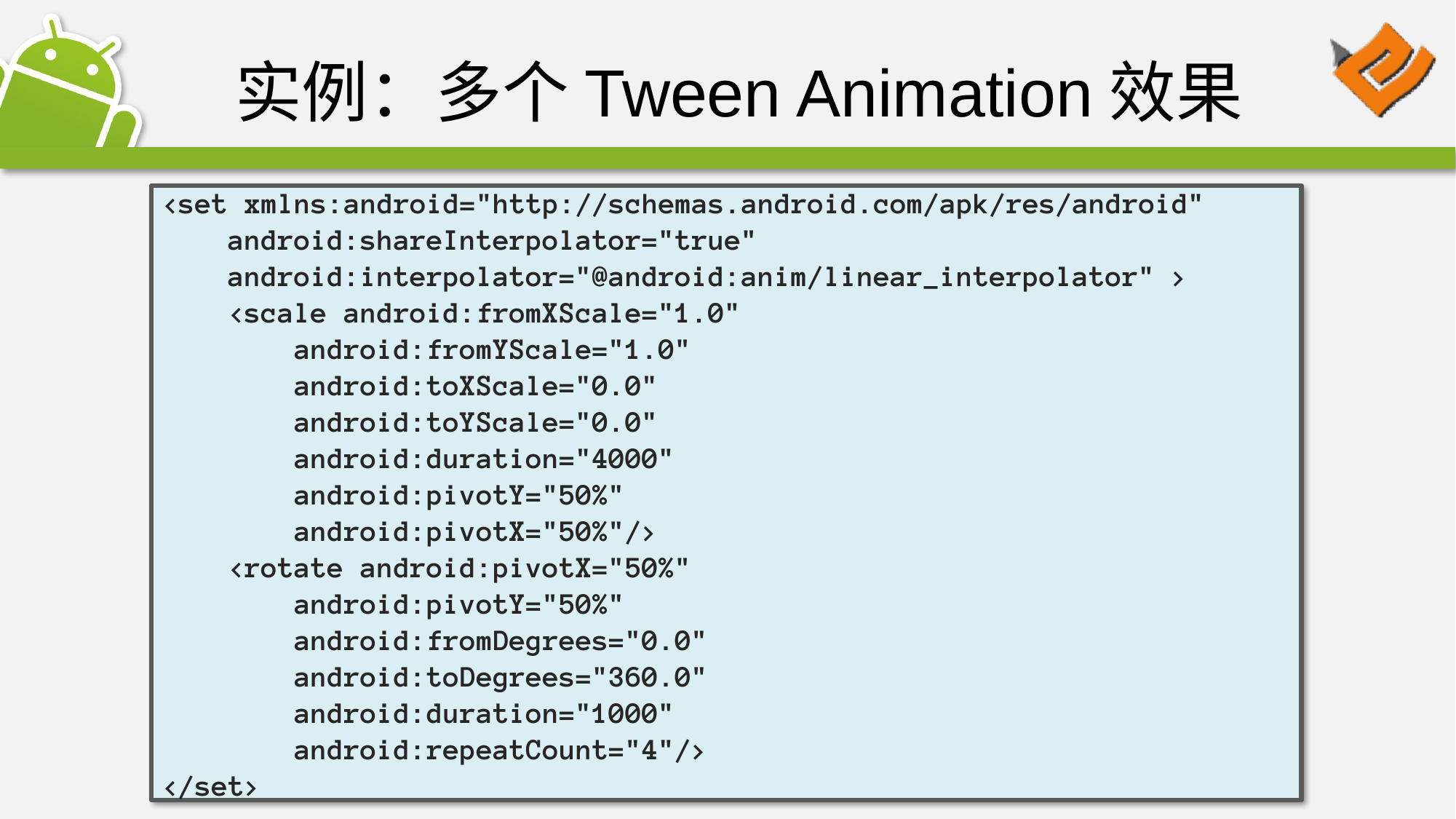

# 实例：多个Tween Animation效果
<set xmlns:android="http://schemas.android.com/apk/res/android"
    android:shareInterpolator="true"
    android:interpolator="@android:anim/linear_interpolator" >
    <scale android:fromXScale="1.0"
        android:fromYScale="1.0"
        android:toXScale="0.0"
        android:toYScale="0.0"
        android:duration="4000"
        android:pivotY="50%"
        android:pivotX="50%"/>
    <rotate android:pivotX="50%"
        android:pivotY="50%"
        android:fromDegrees="0.0"
        android:toDegrees="360.0"
        android:duration="1000"
        android:repeatCount="4"/>
</set>